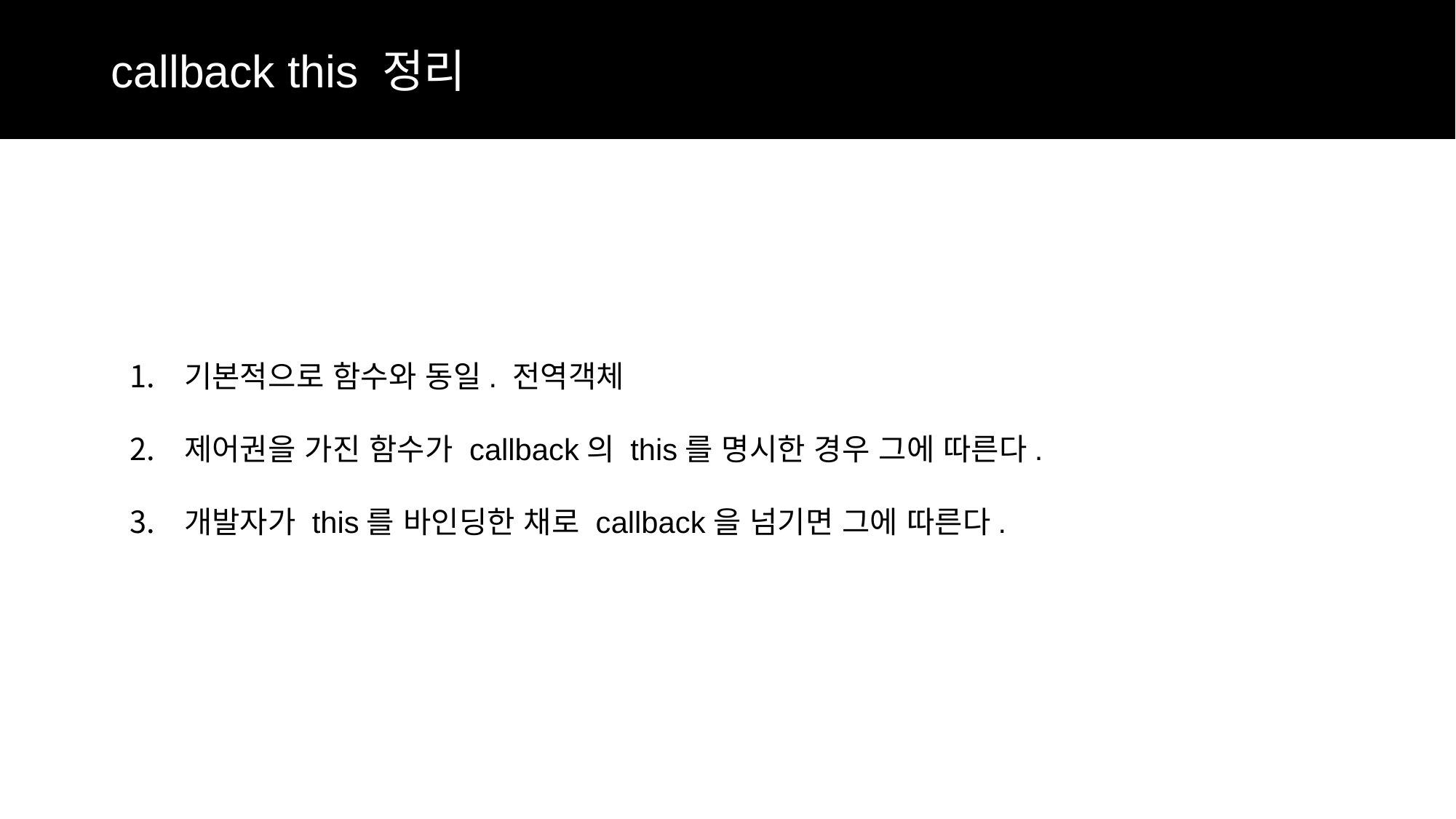

callback this 정리
기본적으로 함수와 동일. 전역객체
제어권을 가진 함수가 callback의 this를 명시한 경우 그에 따른다.
개발자가 this를 바인딩한 채로 callback을 넘기면 그에 따른다.